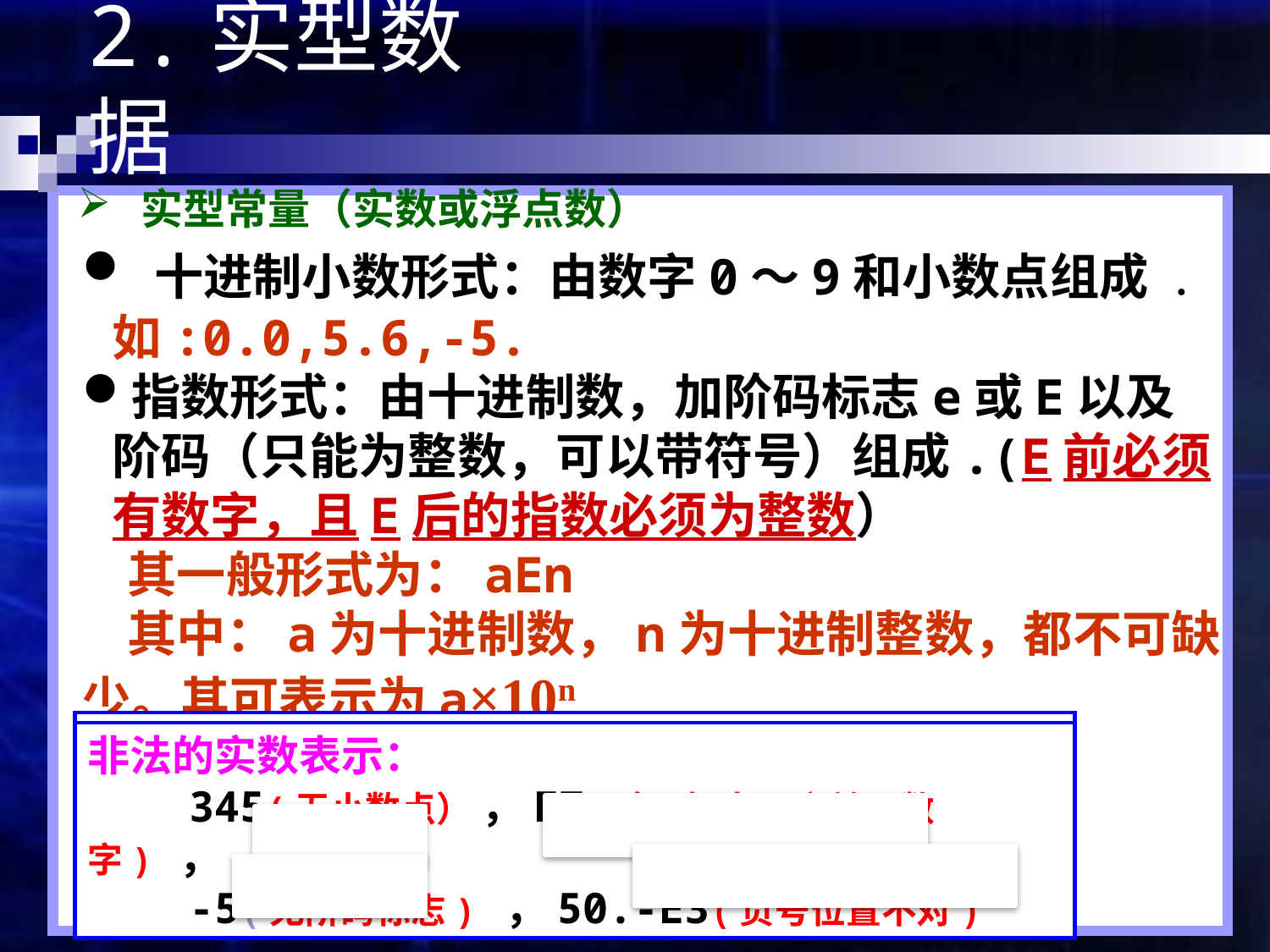

# 2.实型数据
实型常量（实数或浮点数）
 十进制小数形式：由数字0～9和小数点组成 . 如:0.0,5.6,-5.
指数形式：由十进制数，加阶码标志e或E以及阶码（只能为整数，可以带符号）组成.(E前必须有数字，且E后的指数必须为整数）
   其一般形式为：aEn
   其中：a为十进制数，n为十进制整数，都不可缺少。其可表示为a×10n
合法的实数表示：
   2.1E5 表示2.1×105，3.7E-2 表示3.7×10-2。
非法的实数表示：
    345(无小数点） ，E7(阶码标志E之前无数字) ，
    -5(无阶码标志) ，50.-E3(负号位置不对)